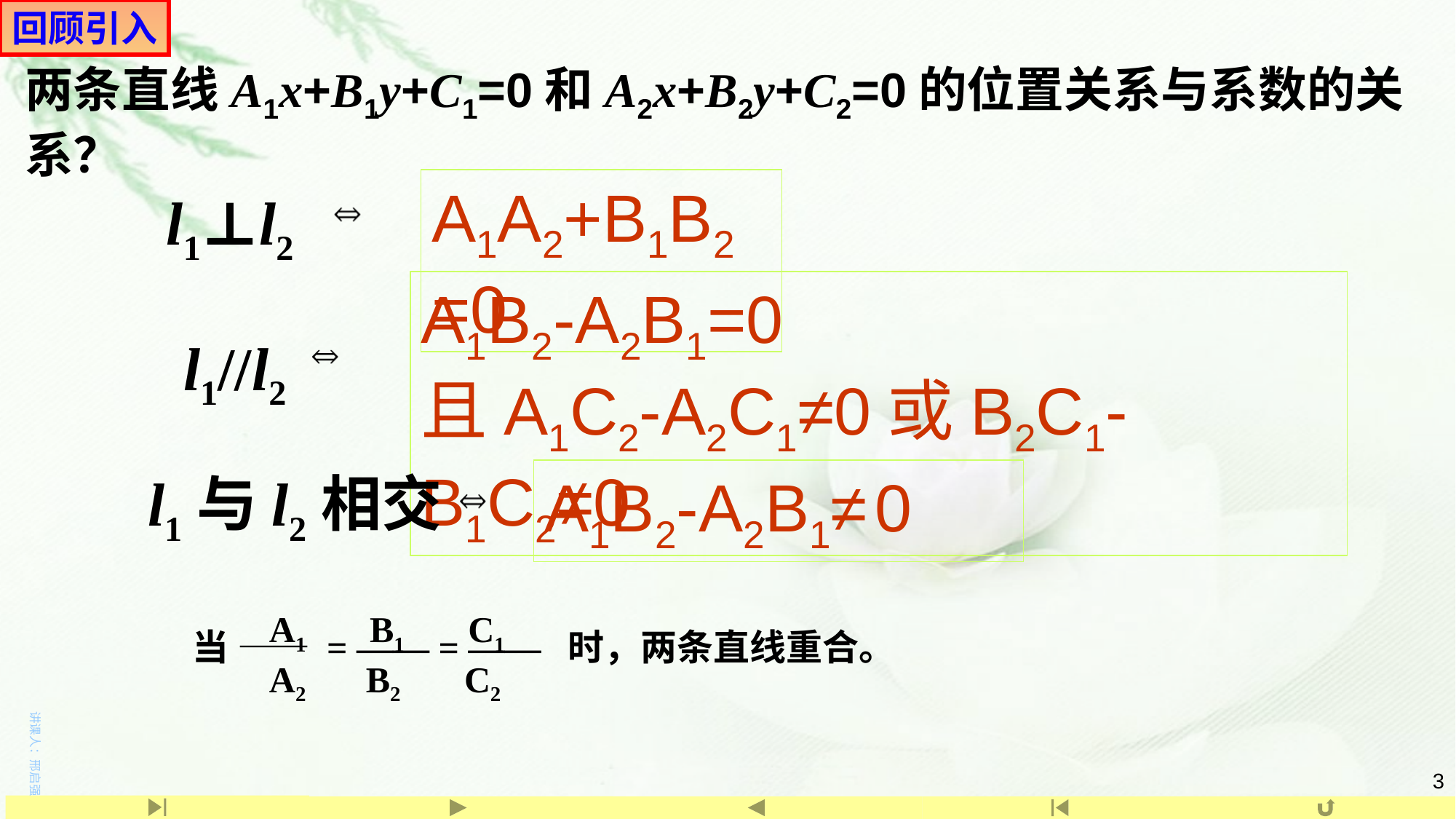

回顾引入

两条直线A1x+B1y+C1=0和A2x+B2y+C2=0的位置关系与系数的关系？
A1A2+B1B2=0
l1⊥l2

A1B2-A2B1=0
且A1C2-A2C1≠0或B2C1-B1C2≠0
l1//l2

l1与l2相交
A1B2-A2B1≠ 0

A1       B1       C1
A2       B2       C2
当 —— = —— = ——  时，两条直线重合。